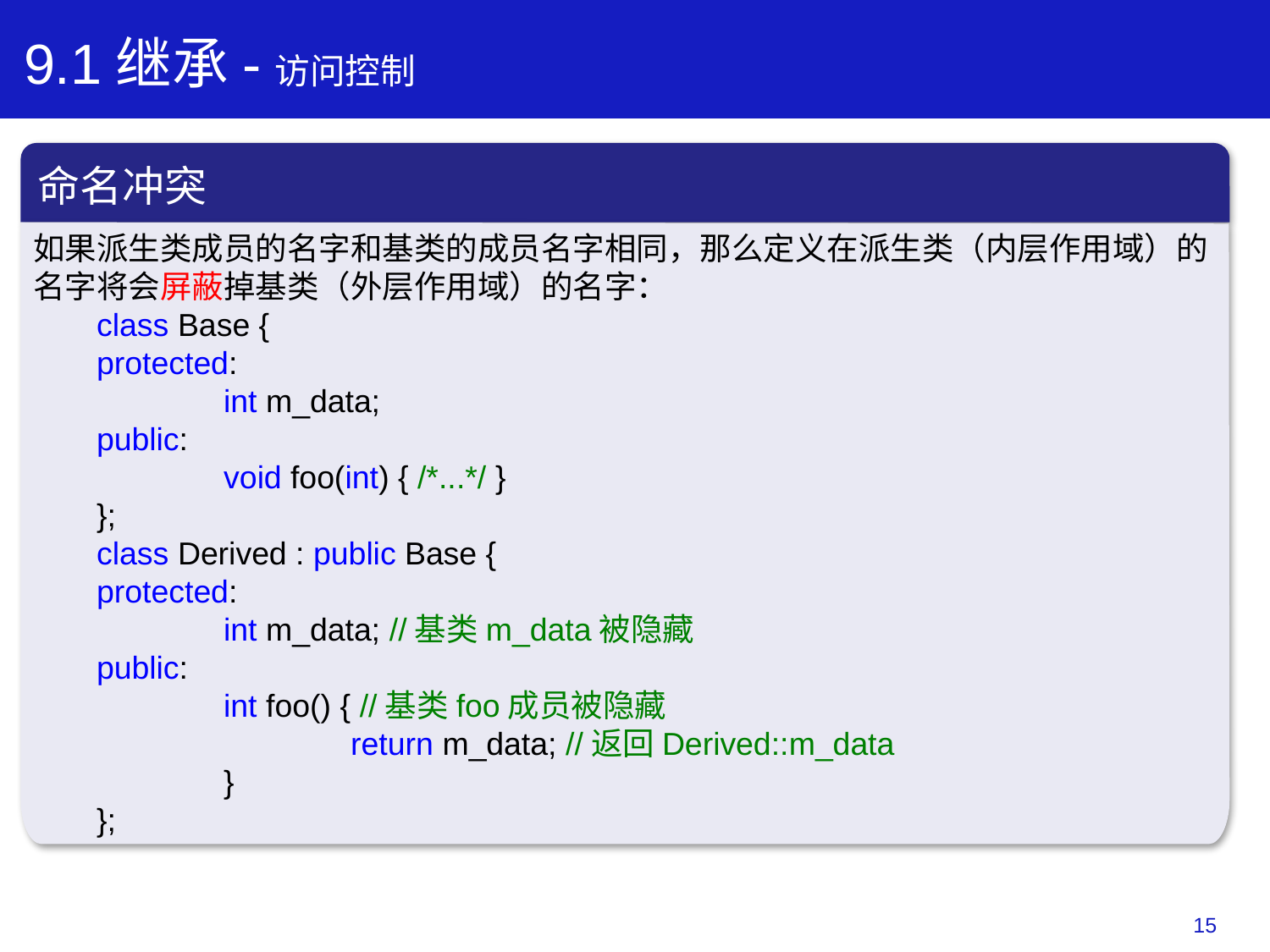

9.1继承-访问控制
命名冲突
如果派生类成员的名字和基类的成员名字相同，那么定义在派生类（内层作用域）的名字将会屏蔽掉基类（外层作用域）的名字：
class Base {
protected:
	int m_data;
public:
	void foo(int) { /*...*/ }
};
class Derived : public Base {
protected:
	int m_data; //基类m_data被隐藏
public:
	int foo() { //基类foo成员被隐藏
		return m_data; //返回Derived::m_data
	}
};
学习目标
15